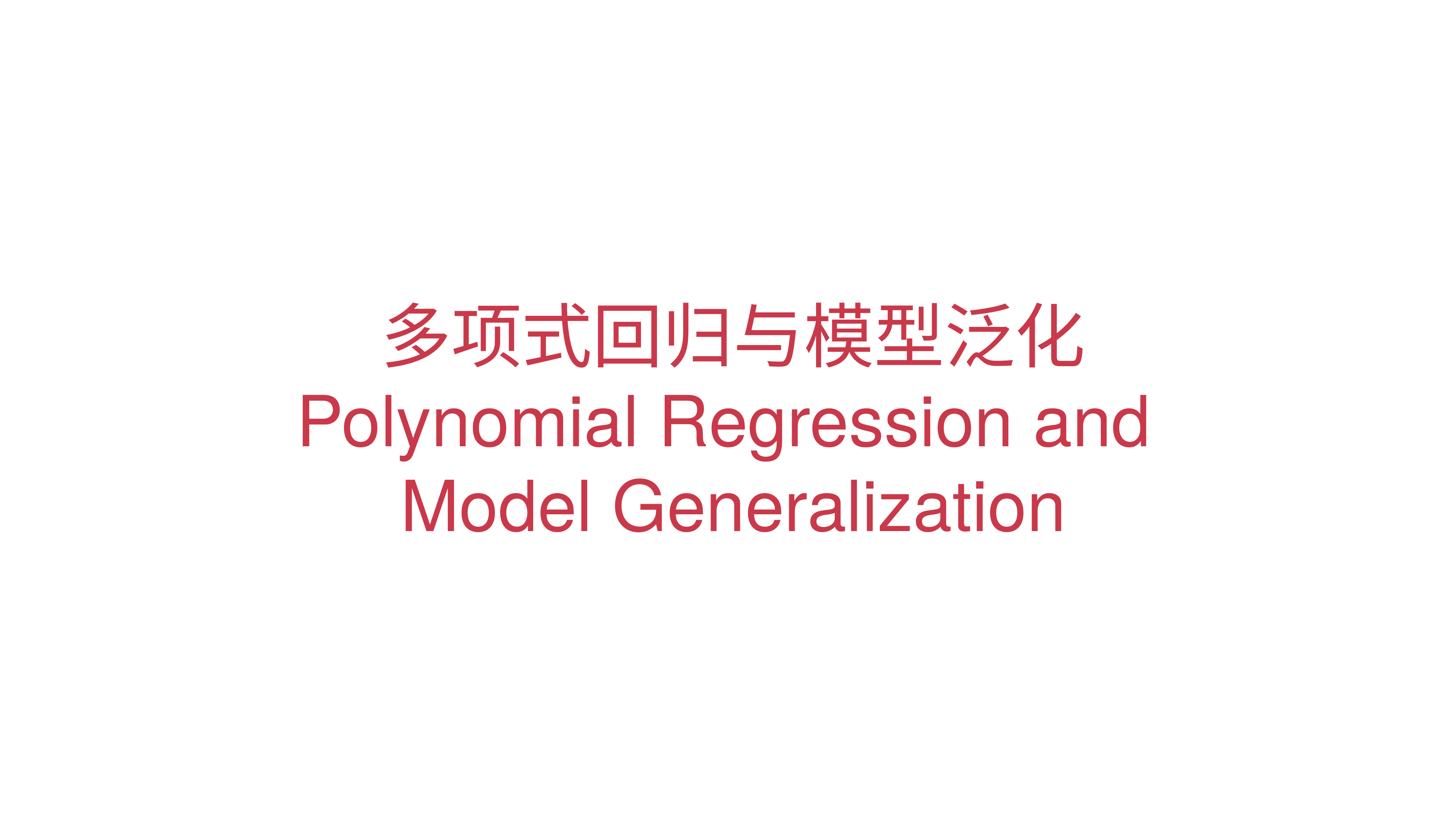

# 多项式回归与模型泛化
Polynomial Regression and
Model Generalization